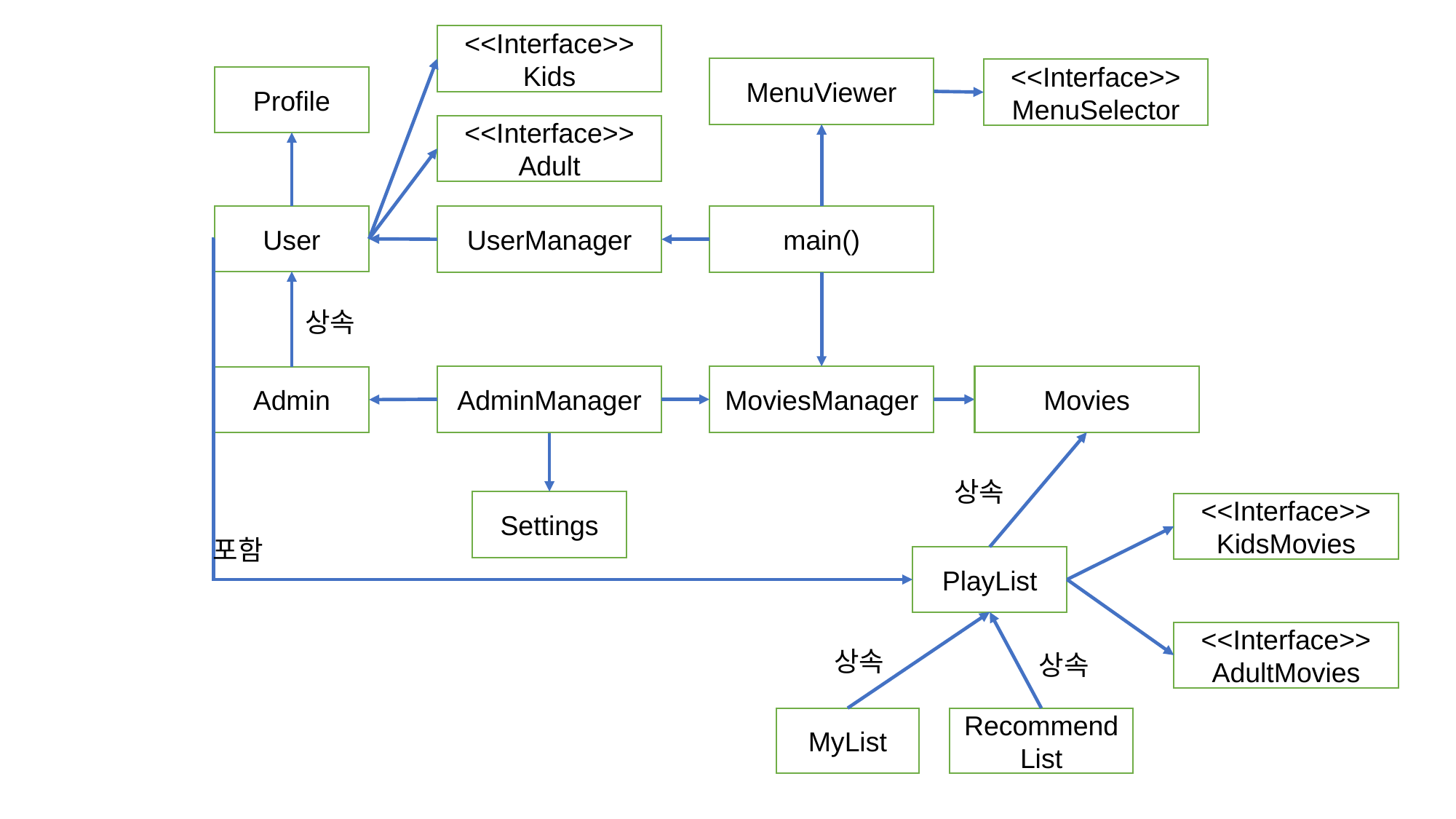

<<Interface>>
Kids
MenuViewer
<<Interface>>
MenuSelector
Profile
<<Interface>>
Adult
User
상속
Admin
UserManager
main()
AdminManager
MoviesManager
Movies
상속
Settings
<<Interface>>
KidsMovies
포함
PlayList
<<Interface>>
AdultMovies
상속
상속
MyList
RecommendList